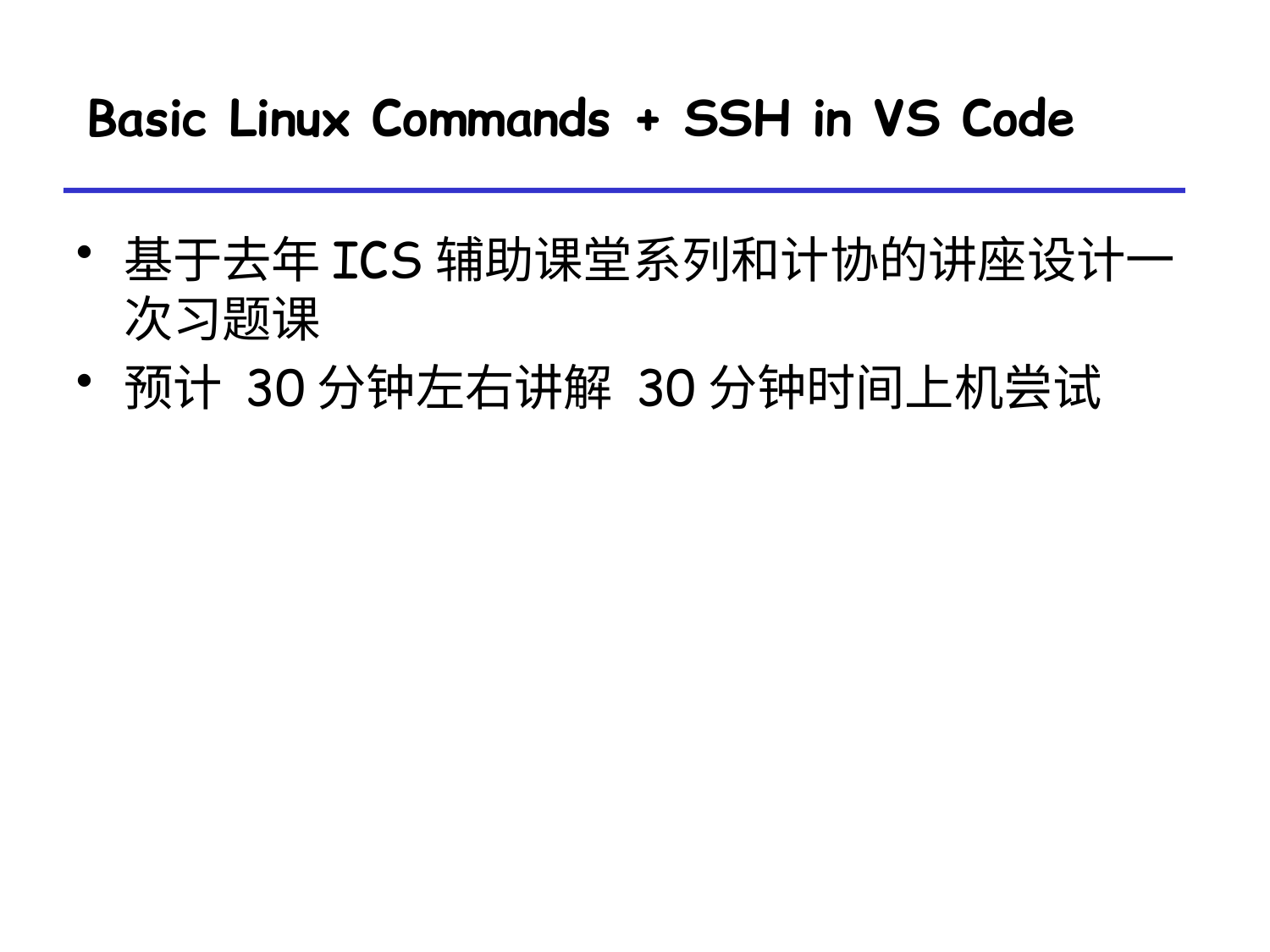

# Basic Linux Commands + SSH in VS Code
基于去年ICS辅助课堂系列和计协的讲座设计一次习题课
预计 30分钟左右讲解 30分钟时间上机尝试